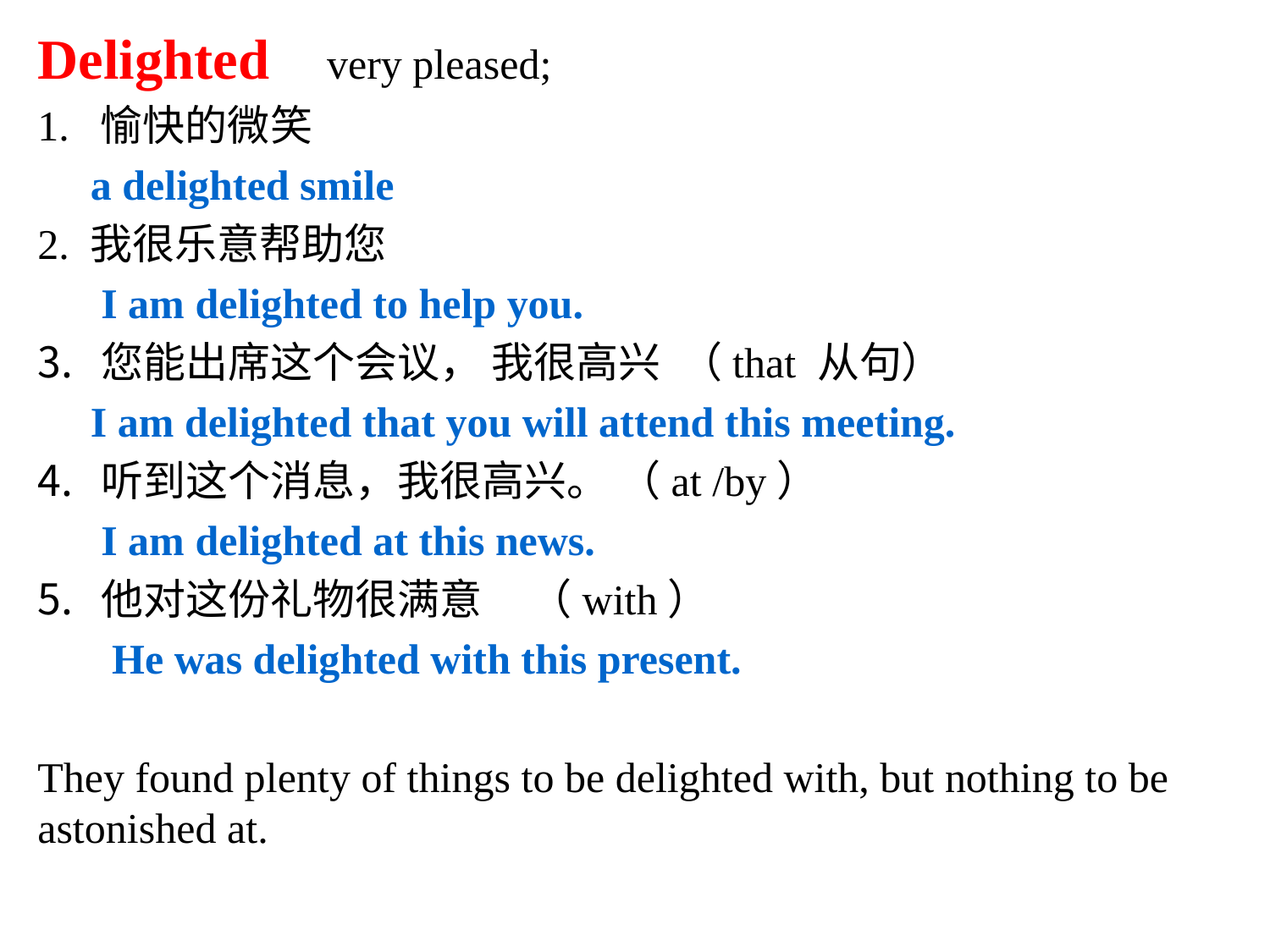

Delighted    very pleased;
1.  愉快的微笑
     a delighted smile
2. 我很乐意帮助您
      I am delighted to help you.
您能出席这个会议， 我很高兴  （that 从句）
     I am delighted that you will attend this meeting.
听到这个消息，我很高兴。 （at /by）
      I am delighted at this news.
他对这份礼物很满意     （with）
       He was delighted with this present.

They found plenty of things to be delighted with, but nothing to be astonished at.